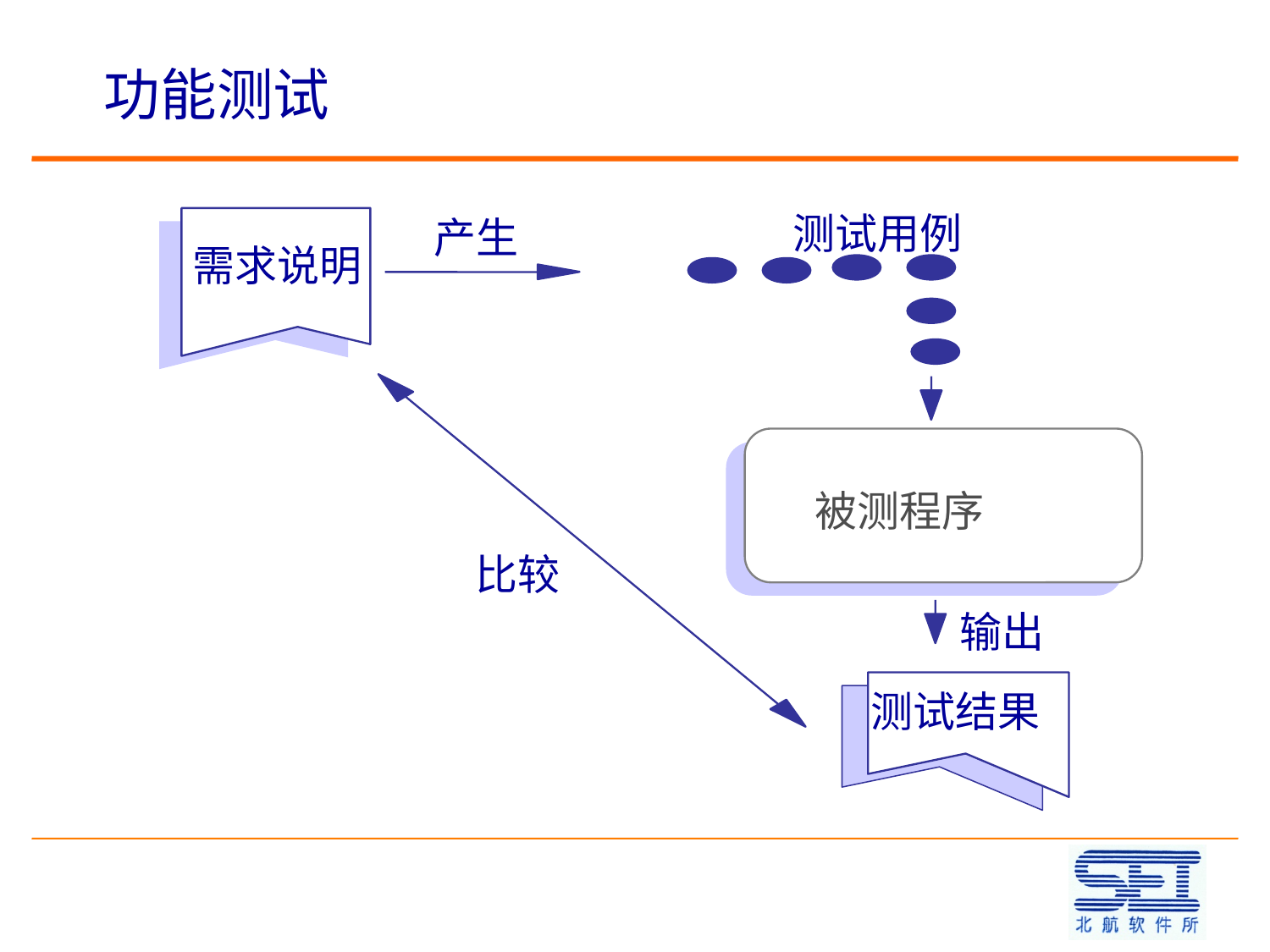

# 功能测试
测试用例

产生
需求说明

被测程序
比较

输出

测试结果